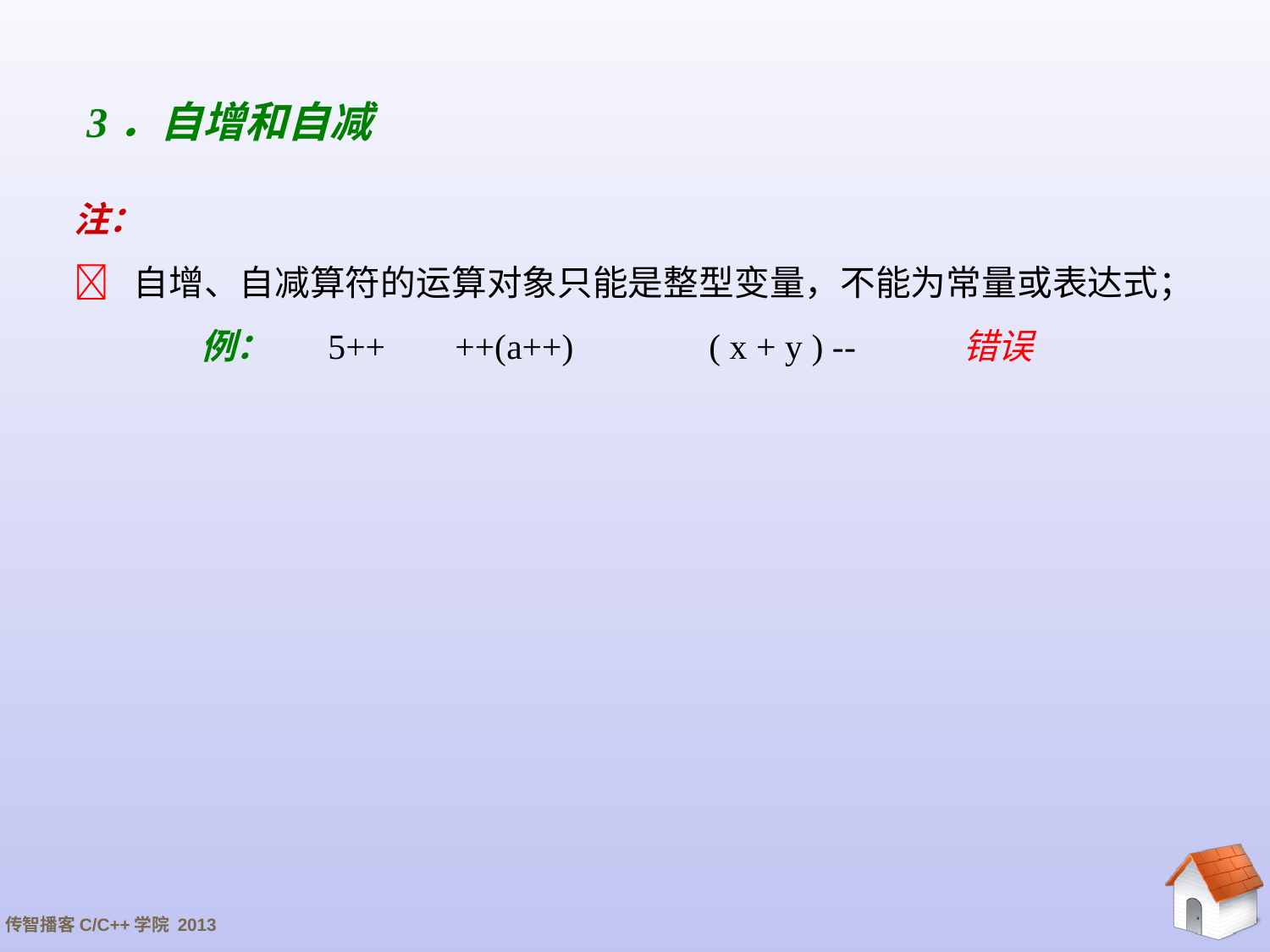

3．自增和自减
注：
•  自增、自减算符的运算对象只能是整型变量，不能为常量或表达式；
	例：	5++	++(a++)		( x + y ) --	错误